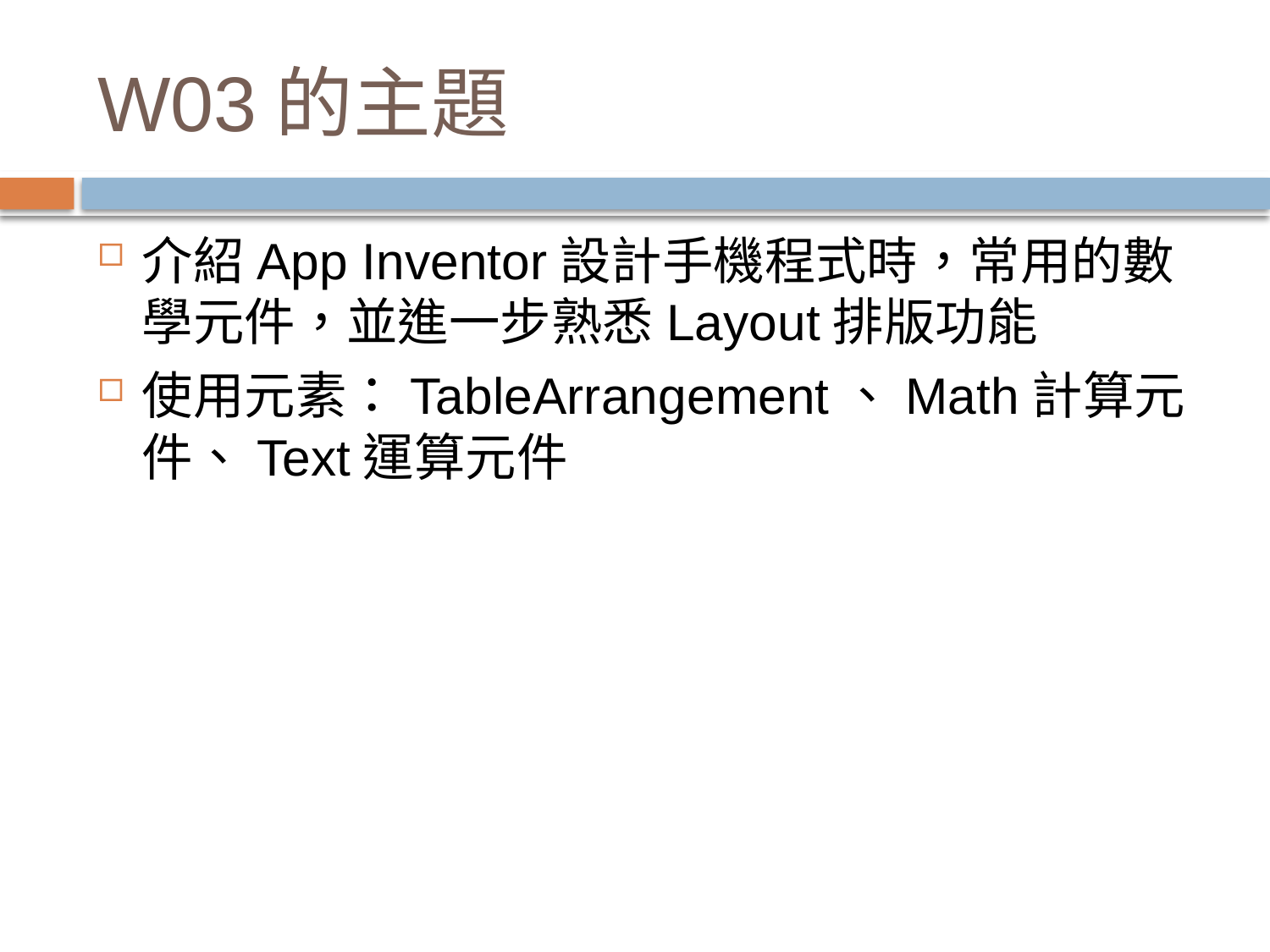

# W03的主題
介紹App Inventor設計手機程式時，常用的數學元件，並進一步熟悉Layout排版功能
使用元素：TableArrangement、Math計算元件、Text運算元件